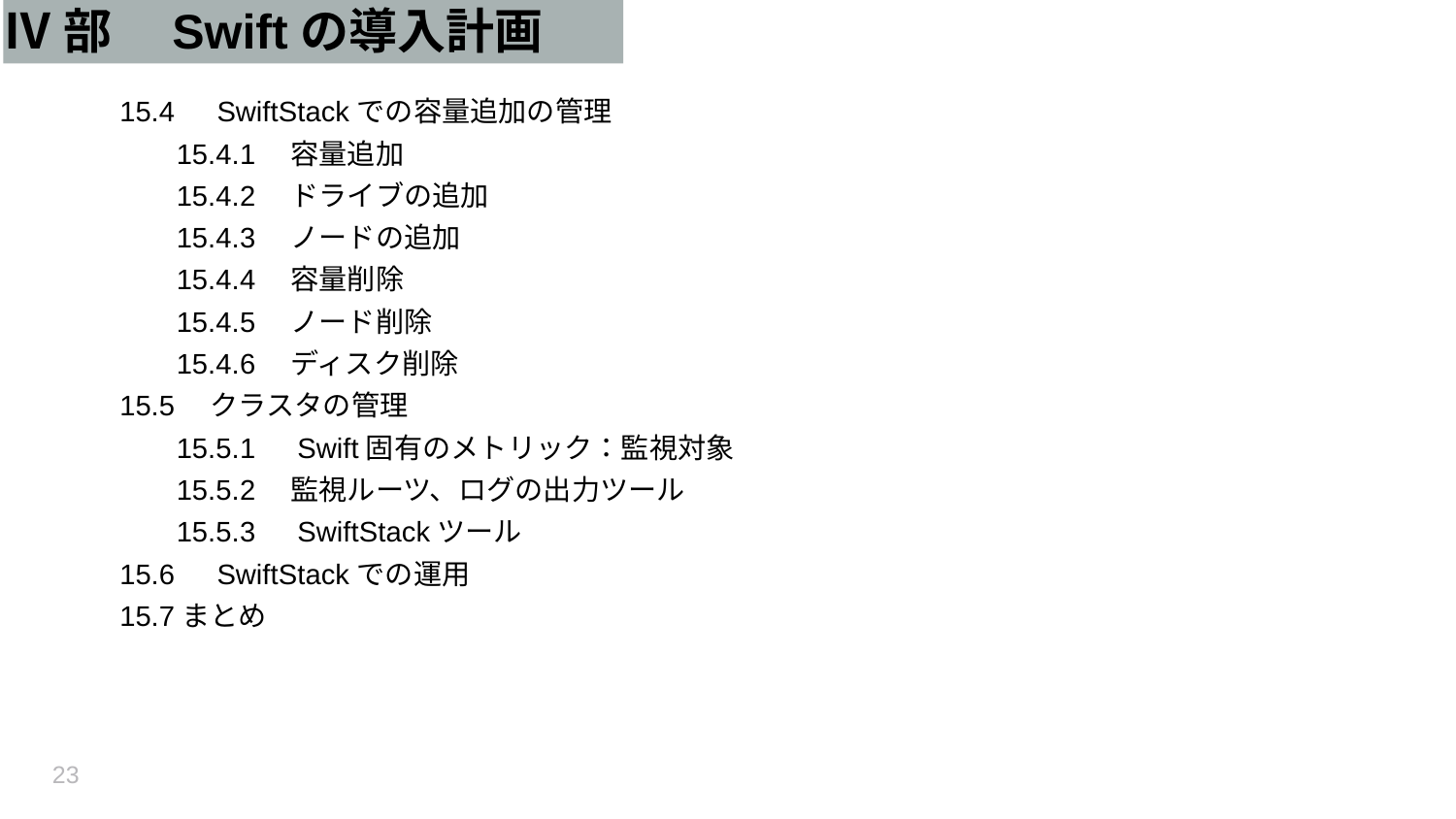

# Ⅳ部　Swiftの導入計画

　　15.4　SwiftStackでの容量追加の管理
　　　　15.4.1　容量追加
　　　　15.4.2　ドライブの追加
　　　　15.4.3　ノードの追加
　　　　15.4.4　容量削除
　　　　15.4.5　ノード削除
　　　　15.4.6　ディスク削除
　　15.5　クラスタの管理
　　　　15.5.1　Swift固有のメトリック：監視対象
　　　　15.5.2　監視ルーツ、ログの出力ツール
　　　　15.5.3　SwiftStackツール
　　15.6　SwiftStackでの運用
　　15.7まとめ